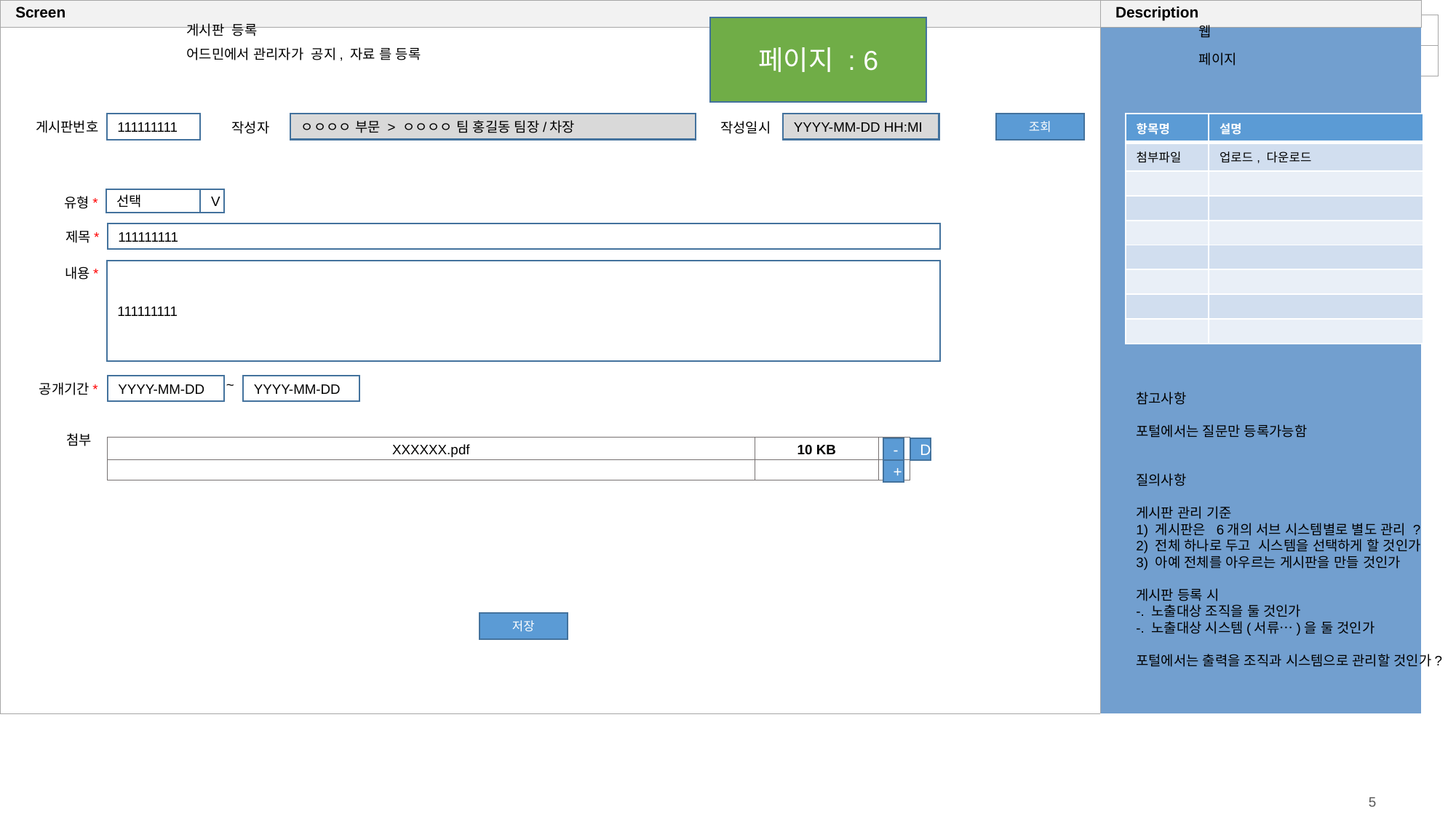

페이지 : 6
웹
게시판  등록
페이지
어드민에서 관리자가  공지, 자료 를 등록
111111111
ㅇㅇㅇㅇ 부문 > ㅇㅇㅇㅇ 팀 홍길동 팀장/차장
YYYY-MM-DD HH:MI
| 항목명 | 설명 |
| --- | --- |
| 첨부파일 | 업로드, 다운로드 |
|  |  |
|  |  |
|  |  |
|  |  |
|  |  |
|  |  |
|  |  |
게시판번호
조회
작성자
작성일시
선택
V
유형*
111111111
제목*
111111111
내용*
~
공개기간*
YYYY-MM-DD
YYYY-MM-DD
참고사항

포털에서는 질문만 등록가능함

질의사항

게시판 관리 기준
1) 게시판은  6개의 서브 시스템별로 별도 관리 ?
2) 전체 하나로 두고  시스템을 선택하게 할 것인가
3) 아예 전체를 아우르는 게시판을 만들 것인가

게시판 등록 시
-. 노출대상 조직을 둘 것인가
-. 노출대상 시스템(서류…)을 둘 것인가

포털에서는 출력을 조직과 시스템으로 관리할 것인가?

첨부
| XXXXXX.pdf | 10 KB |  |
| --- | --- | --- |
|  |  |  |
-
D
+
저장